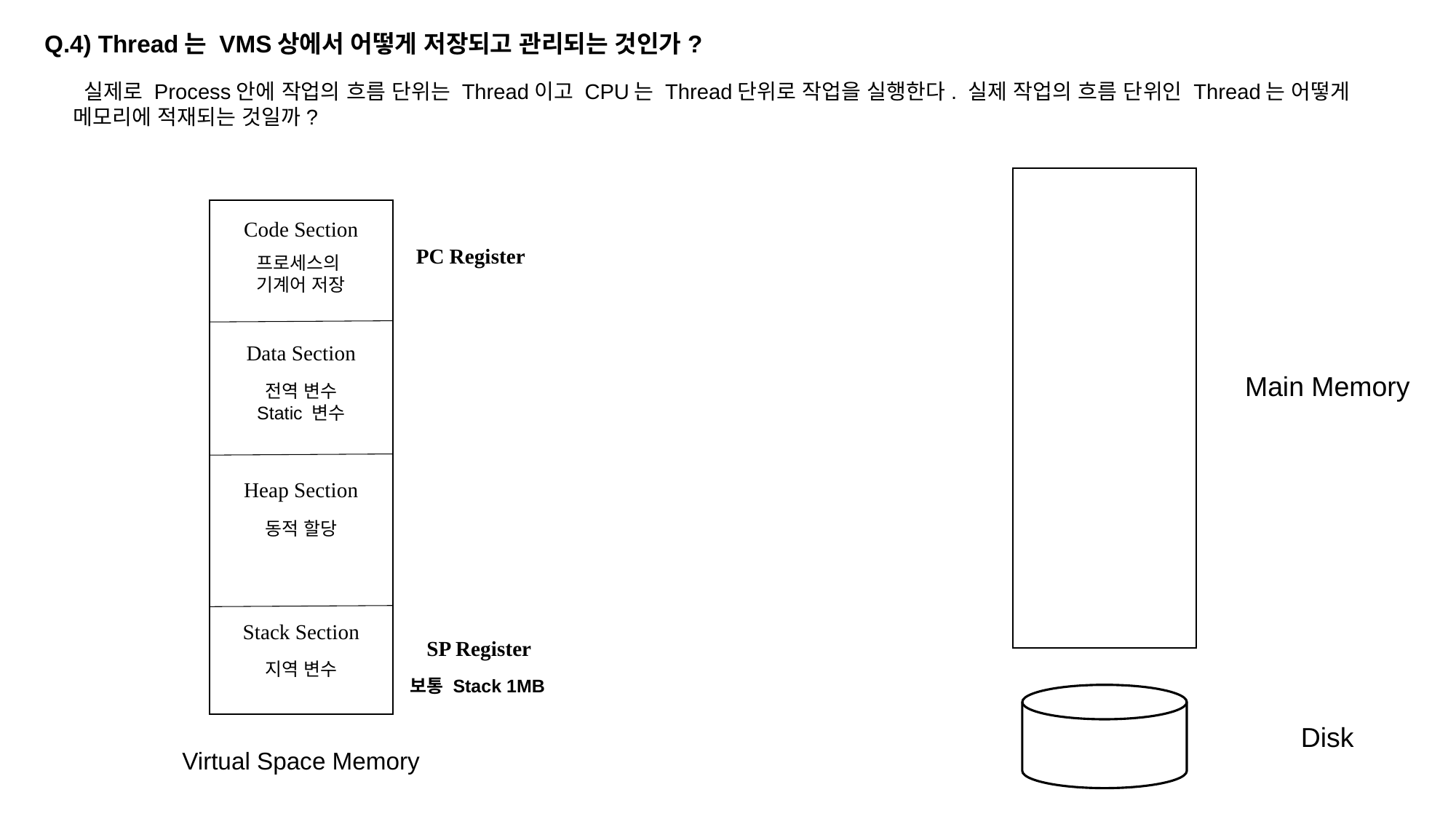

Q.4) Thread는 VMS상에서 어떻게 저장되고 관리되는 것인가?
 실제로 Process안에 작업의 흐름 단위는 Thread이고 CPU는 Thread단위로 작업을 실행한다. 실제 작업의 흐름 단위인 Thread는 어떻게 메모리에 적재되는 것일까?

Code Section
PC Register
프로세스의
기계어 저장
Data Section
Main Memory
전역 변수
Static 변수
Heap Section
동적 할당
Stack Section
SP Register
지역 변수
보통 Stack 1MB

Disk
Virtual Space Memory